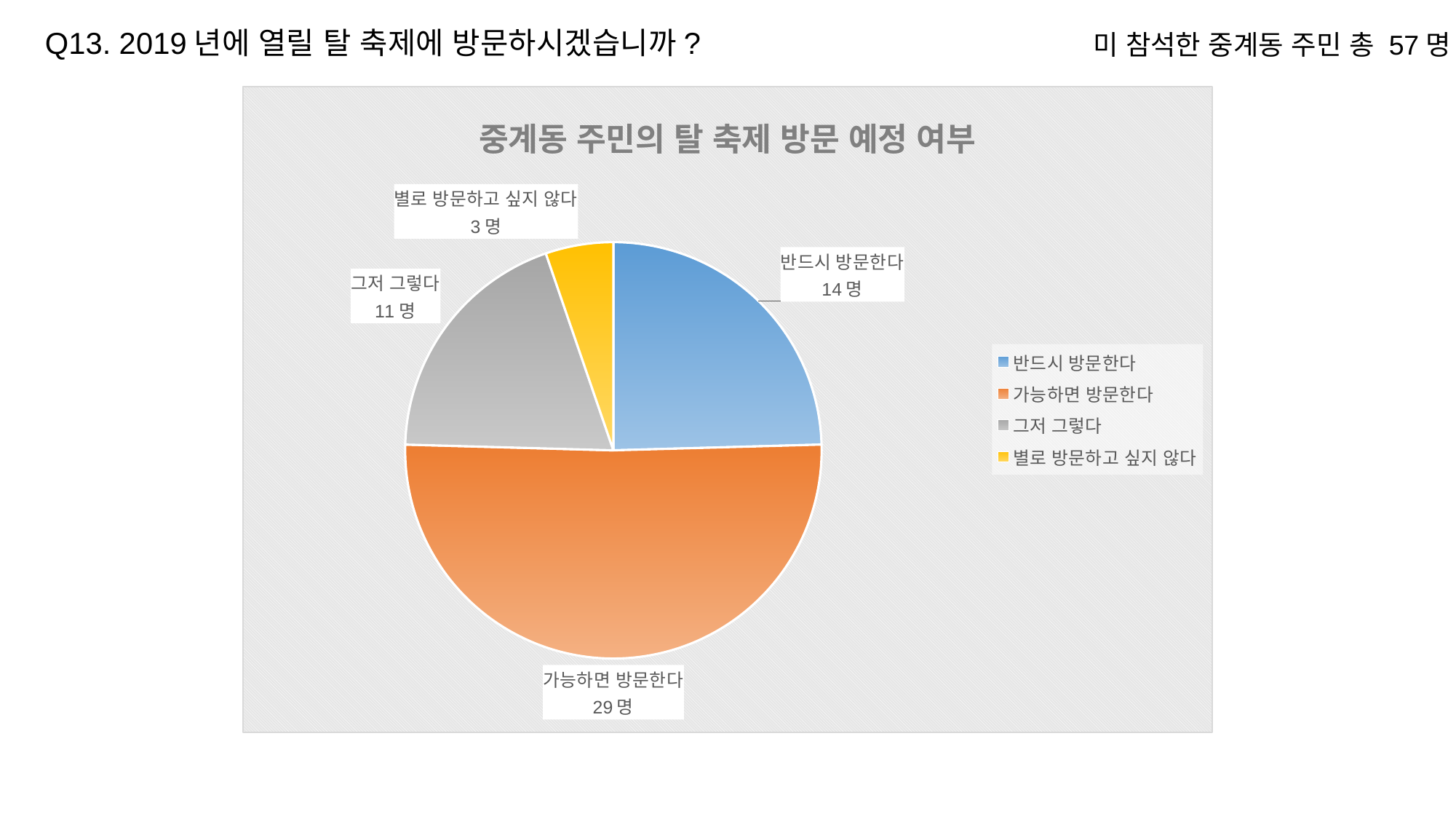

Q13. 2019년에 열릴 탈 축제에 방문하시겠습니까?
미 참석한 중계동 주민 총 57명

### Chart: 하계 1동 주민의 탈 축제 방문 예정 여부

| Category |
|---|

### Chart: 중계동 주민의 탈 축제 방문 예정 여부

| Category | 공릉 1동 주민의 탈 축제 방문 예정 여부 |
|---|---|
| 반드시 방문한다 | 14.0 |
| 가능하면 방문한다 | 29.0 |
| 그저 그렇다 | 11.0 |
| 별로 방문하고 싶지 않다 | 3.0 |
| 절대 방문하지 않는다 | None |